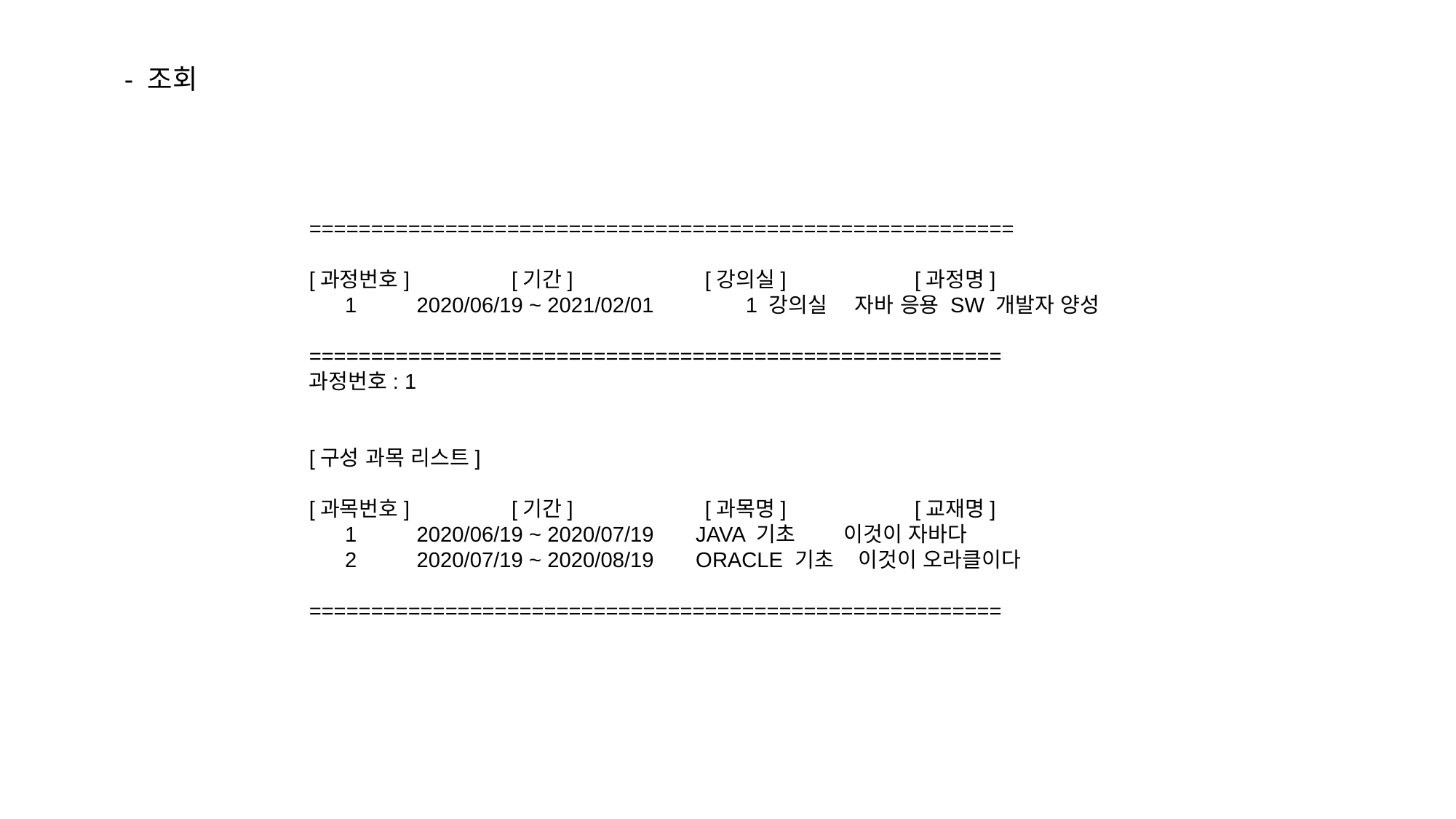

- 조회
=========================================================

[과정번호]                 [기간]                      [강의실] 	          [과정명]
      1          2020/06/19 ~ 2021/02/01 	1 강의실 	자바 응용 SW 개발자 양성

========================================================
과정번호: 1

[구성 과목 리스트]

[과목번호]                 [기간]                      [과목명] 	          [교재명]
      1          2020/06/19 ~ 2020/07/19       JAVA 기초        이것이 자바다
      2          2020/07/19 ~ 2020/08/19       ORACLE 기초    이것이 오라클이다

========================================================